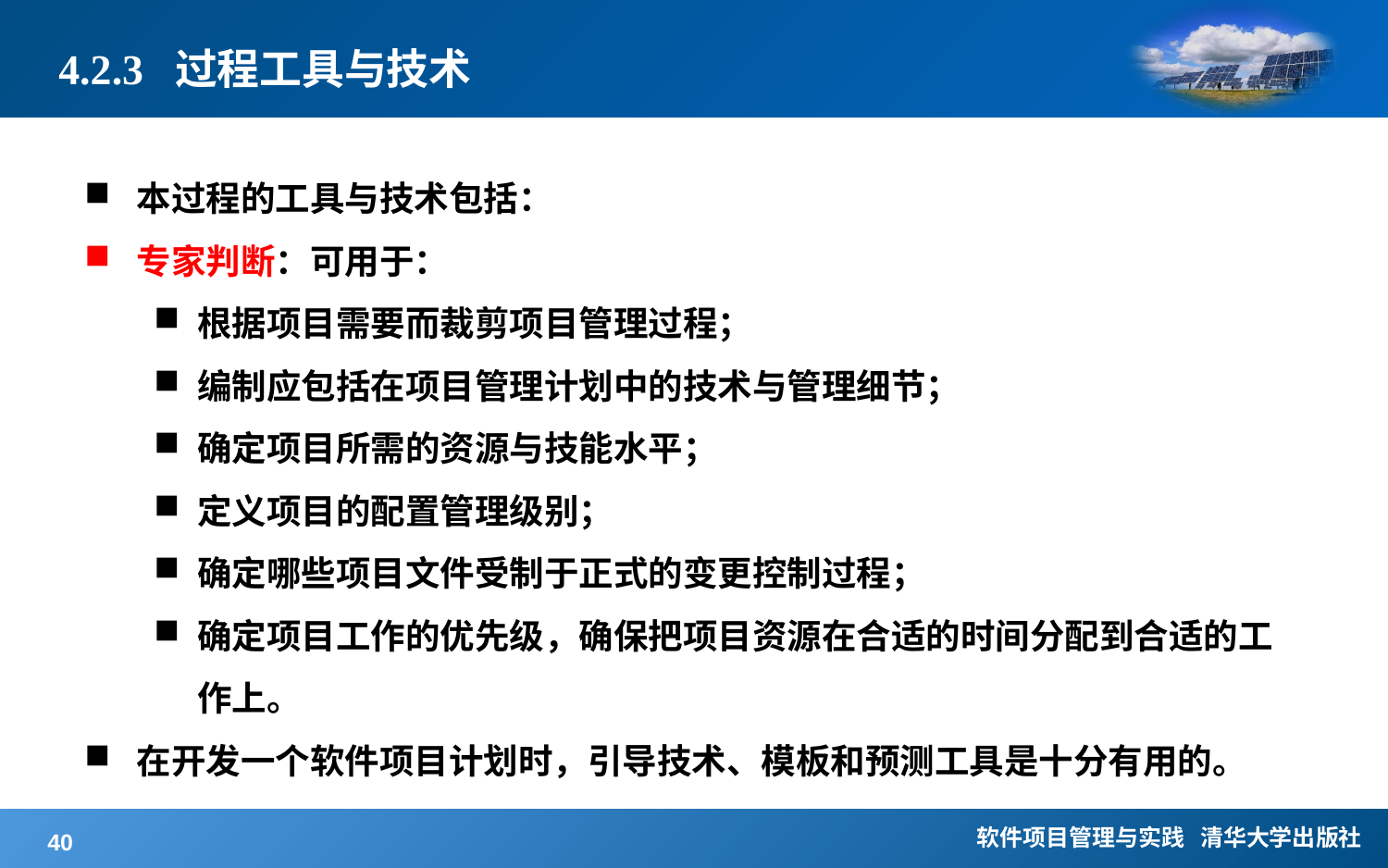

# 4.2.3  过程工具与技术
本过程的工具与技术包括：
专家判断：可用于：
根据项目需要而裁剪项目管理过程；
编制应包括在项目管理计划中的技术与管理细节；
确定项目所需的资源与技能水平；
定义项目的配置管理级别；
确定哪些项目文件受制于正式的变更控制过程；
确定项目工作的优先级，确保把项目资源在合适的时间分配到合适的工作上。
在开发一个软件项目计划时，引导技术、模板和预测工具是十分有用的。